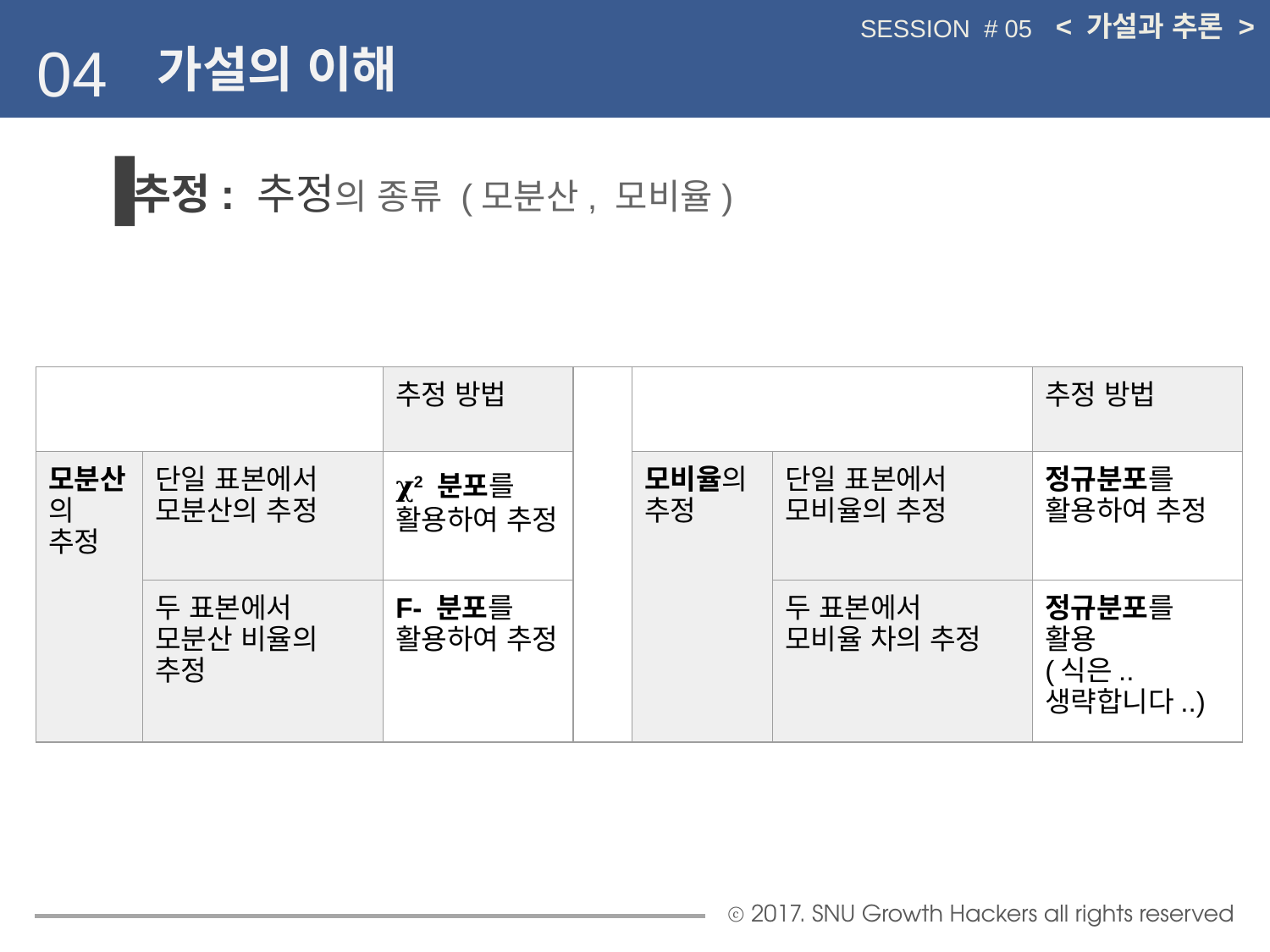

< 가설과 추론 >
SESSION  # 05
04
가설의 이해

추정: 추정의 종류 (모분산, 모비율)
|  |  | 추정 방법 |  |  |  | 추정 방법 |
| --- | --- | --- | --- | --- | --- | --- |
| 모분산의 추정 | 단일 표본에서 모분산의 추정 | 𝛘2 분포를 활용하여 추정 |  | 모비율의 추정 | 단일 표본에서 모비율의 추정 | 정규분포를 활용하여 추정 |
|  | 두 표본에서 모분산 비율의 추정 | F- 분포를 활용하여 추정 |  |  | 두 표본에서 모비율 차의 추정 | 정규분포를 활용 (식은.. 생략합니다..) |
ⓒ 2017. SNU Growth Hackers all rights reserved